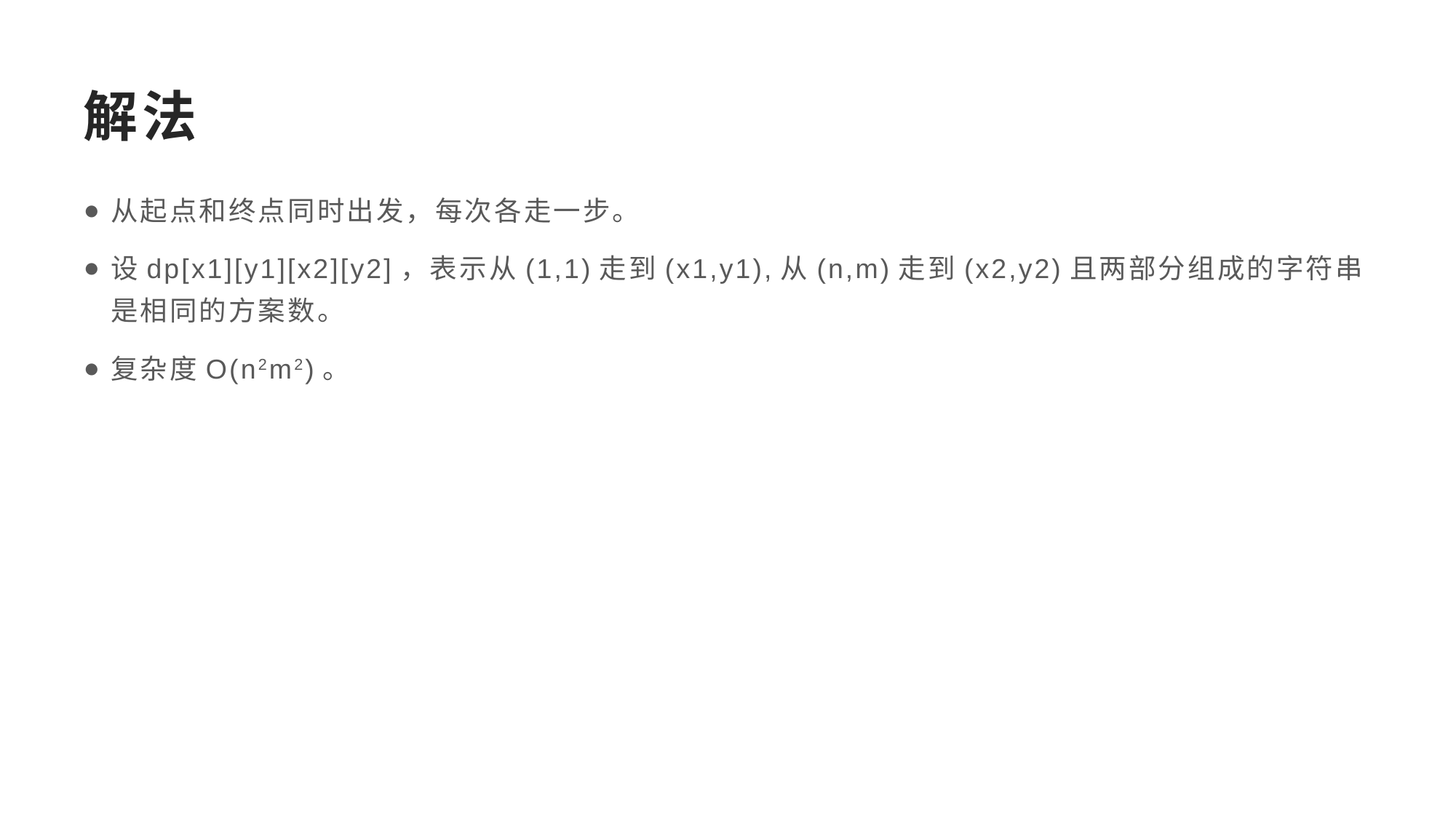

# 解法
从起点和终点同时出发，每次各走一步。
设dp[x1][y1][x2][y2]，表示从(1,1)走到(x1,y1),从(n,m)走到(x2,y2)且两部分组成的字符串是相同的方案数。
复杂度O(n2m2)。